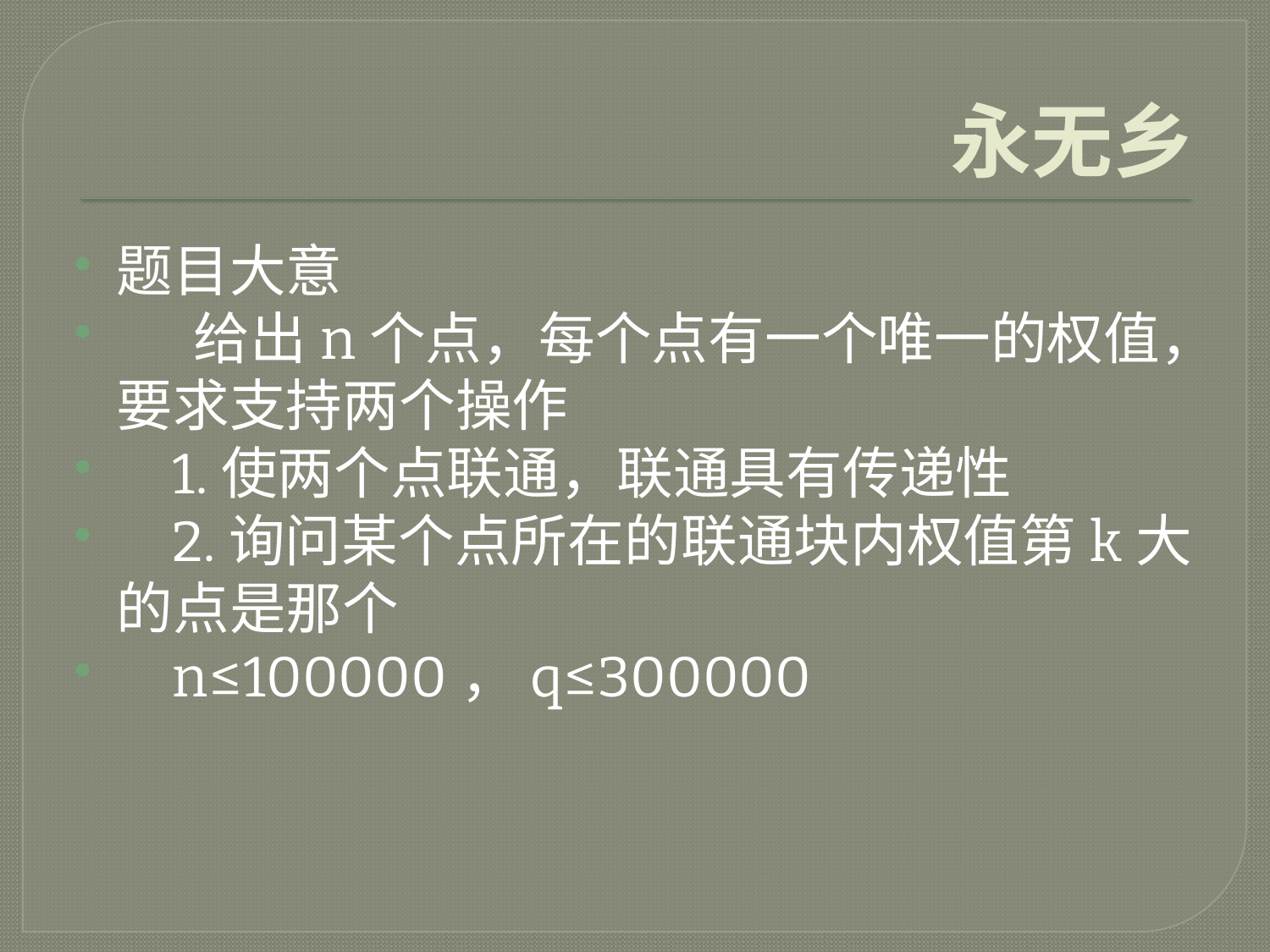

# 永无乡
题目大意
     给出n个点，每个点有一个唯一的权值，要求支持两个操作
     1.使两个点联通，联通具有传递性
     2.询问某个点所在的联通块内权值第k大的点是那个
     n≤100000，q≤300000